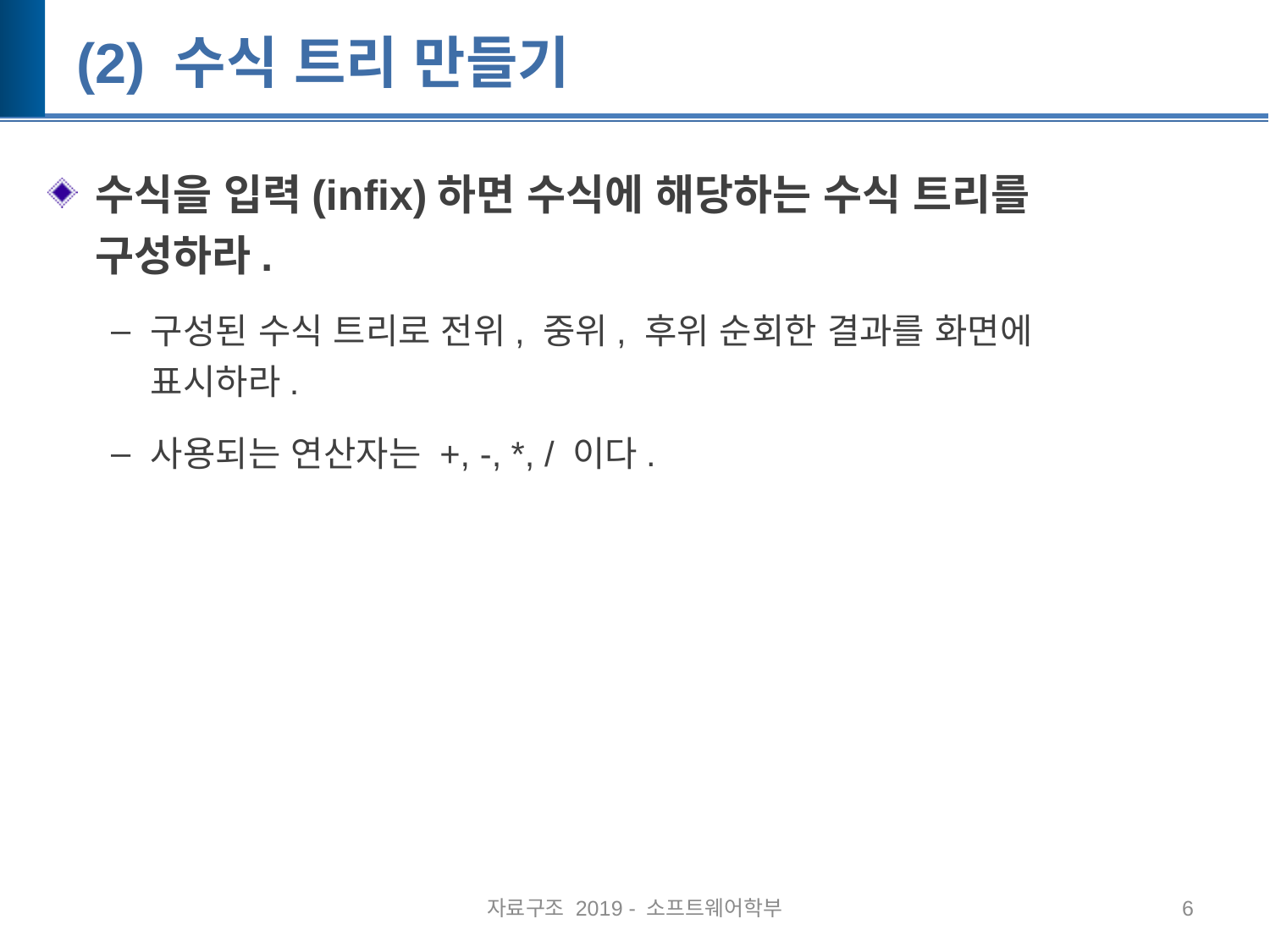

# (2) 수식 트리 만들기
수식을 입력(infix)하면 수식에 해당하는 수식 트리를 구성하라.
구성된 수식 트리로 전위, 중위, 후위 순회한 결과를 화면에 표시하라.
사용되는 연산자는 +, -, *, / 이다.
자료구조 2019 - 소프트웨어학부
6